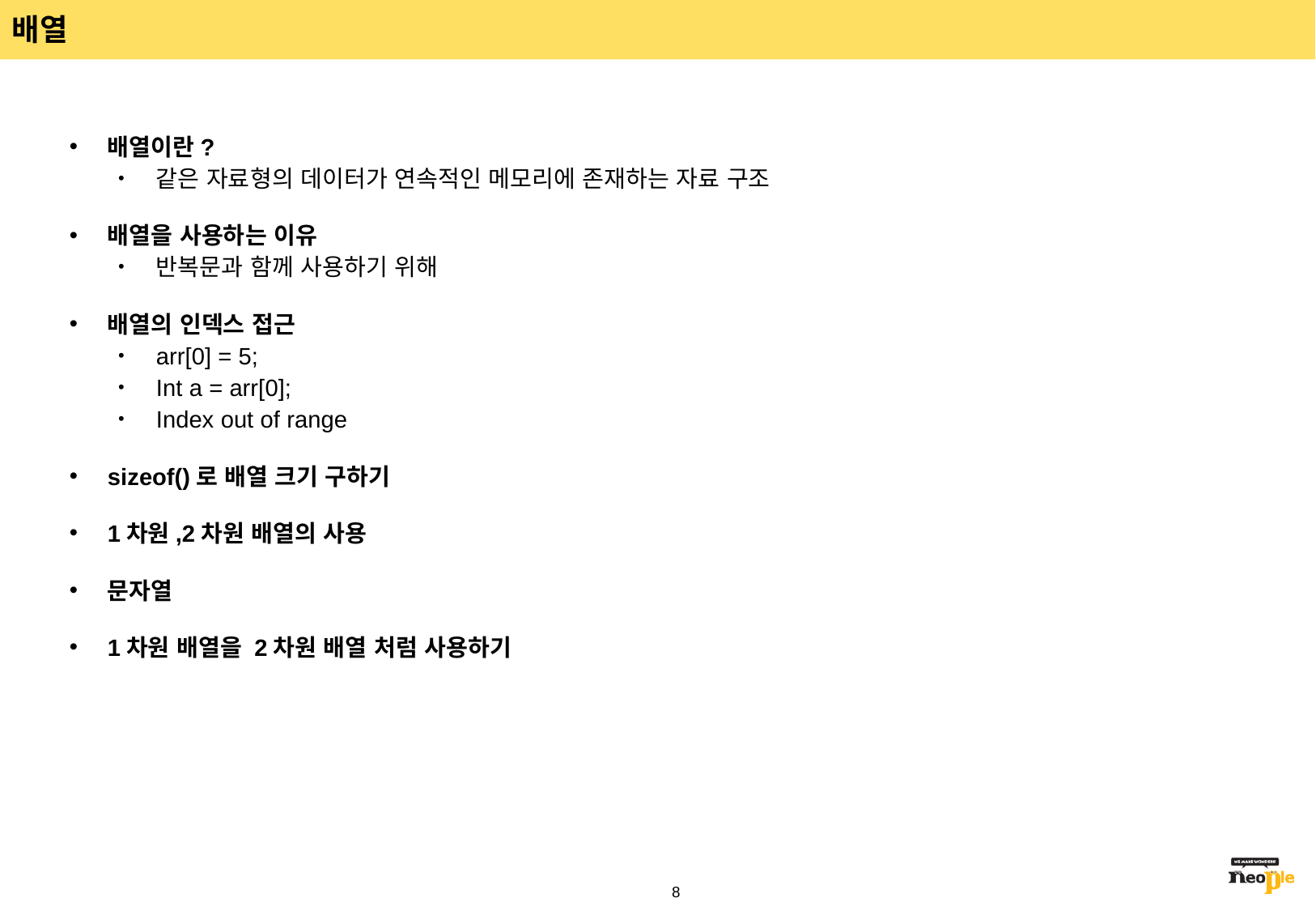

# 배열
배열이란?
같은 자료형의 데이터가 연속적인 메모리에 존재하는 자료 구조
배열을 사용하는 이유
반복문과 함께 사용하기 위해
배열의 인덱스 접근
arr[0] = 5;
Int a = arr[0];
Index out of range
sizeof()로 배열 크기 구하기
1차원,2차원 배열의 사용
문자열
1차원 배열을 2차원 배열 처럼 사용하기